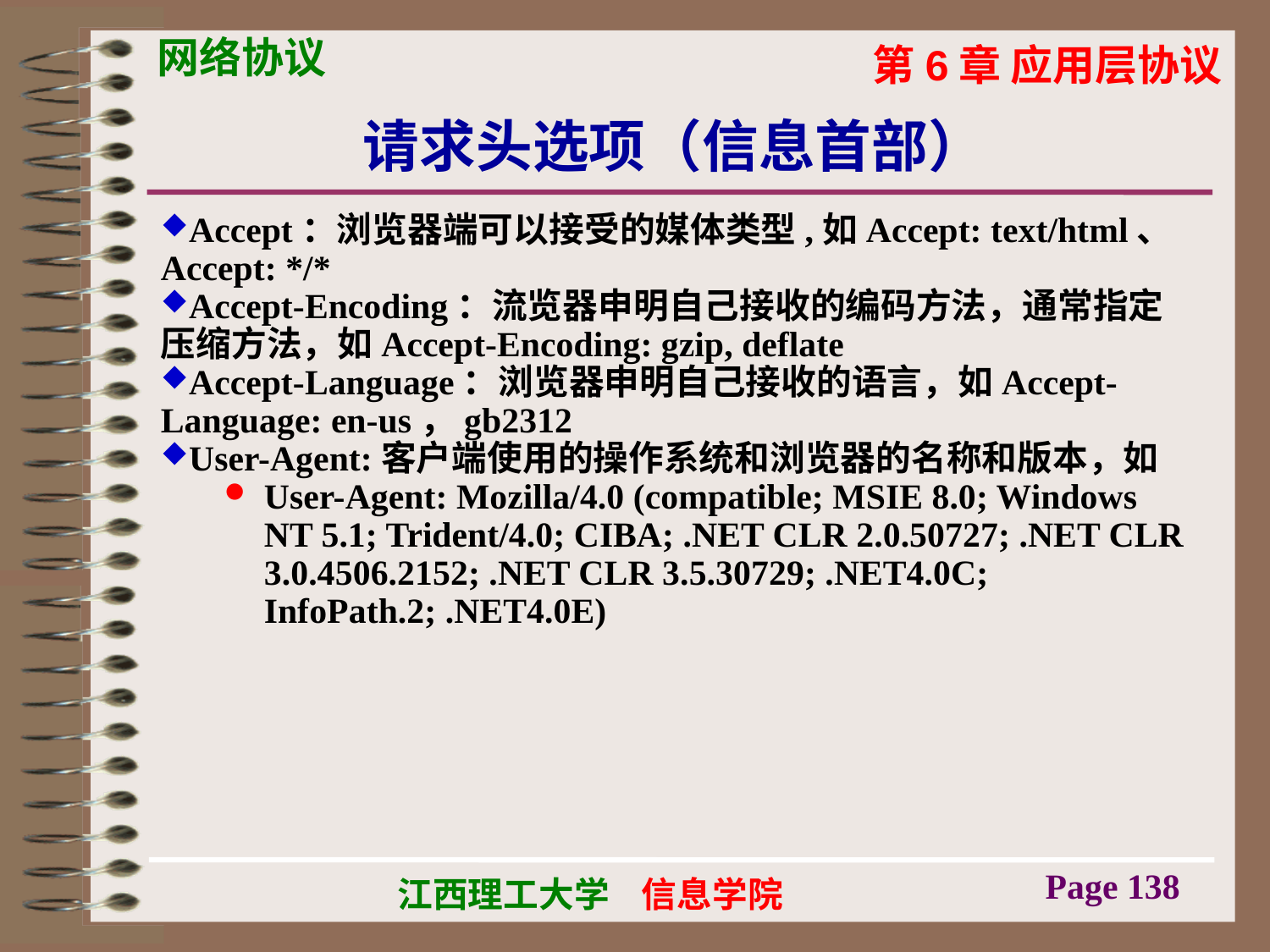

# 请求头选项（信息首部）
Accept：浏览器端可以接受的媒体类型,如Accept: text/html、Accept: */*
Accept-Encoding：流览器申明自己接收的编码方法，通常指定压缩方法，如Accept-Encoding: gzip, deflate
Accept-Language：浏览器申明自己接收的语言，如Accept-Language: en-us，gb2312
User-Agent:客户端使用的操作系统和浏览器的名称和版本，如
User-Agent: Mozilla/4.0 (compatible; MSIE 8.0; Windows NT 5.1; Trident/4.0; CIBA; .NET CLR 2.0.50727; .NET CLR 3.0.4506.2152; .NET CLR 3.5.30729; .NET4.0C; InfoPath.2; .NET4.0E)
Page 138